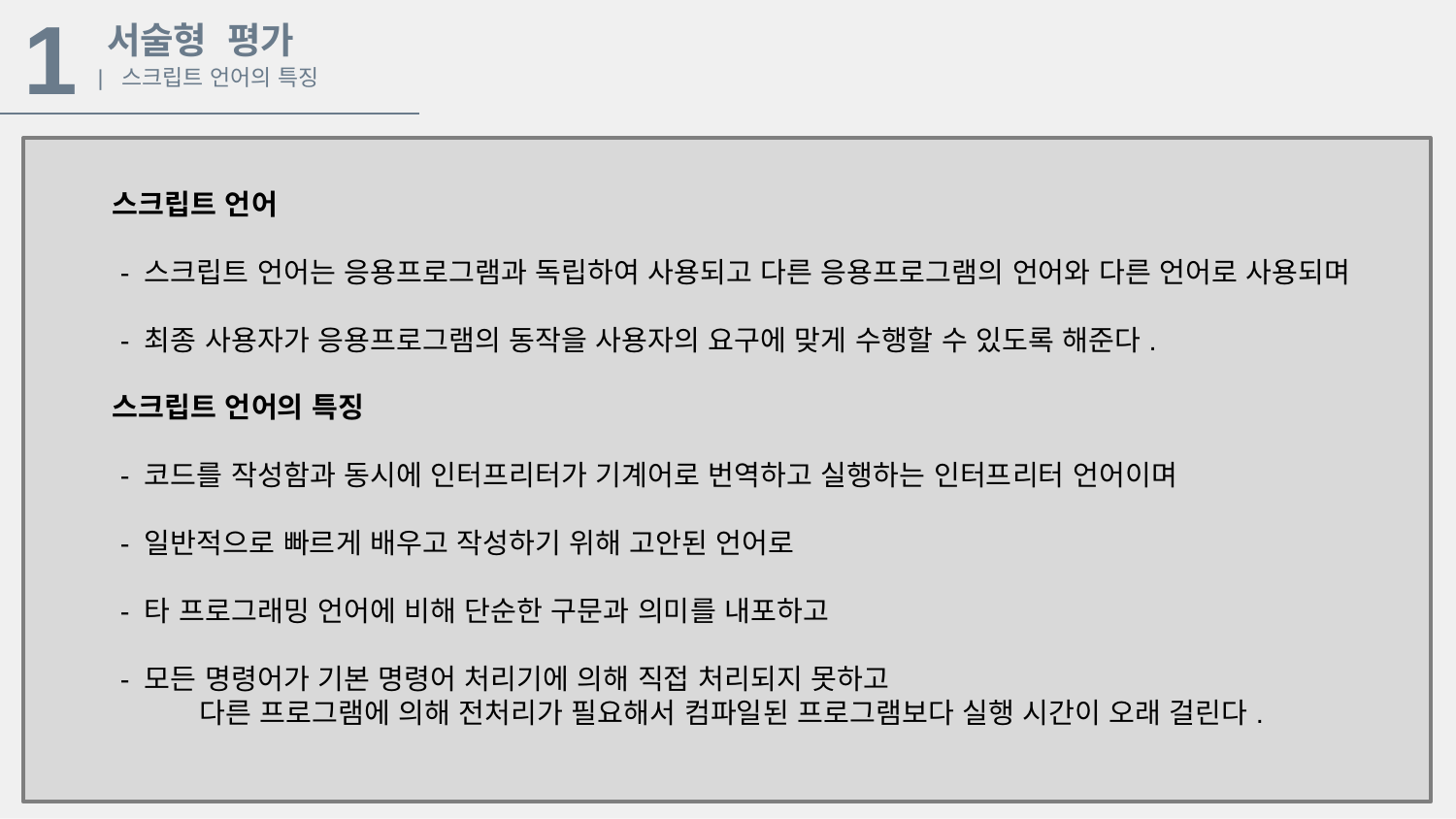

1
서술형  평가
|  스크립트 언어의 특징

스크립트 언어

 - 스크립트 언어는 응용프로그램과 독립하여 사용되고 다른 응용프로그램의 언어와 다른 언어로 사용되며

 - 최종 사용자가 응용프로그램의 동작을 사용자의 요구에 맞게 수행할 수 있도록 해준다.

스크립트 언어의 특징

 - 코드를 작성함과 동시에 인터프리터가 기계어로 번역하고 실행하는 인터프리터 언어이며

 - 일반적으로 빠르게 배우고 작성하기 위해 고안된 언어로

 - 타 프로그래밍 언어에 비해 단순한 구문과 의미를 내포하고

 - 모든 명령어가 기본 명령어 처리기에 의해 직접 처리되지 못하고
          다른 프로그램에 의해 전처리가 필요해서 컴파일된 프로그램보다 실행 시간이 오래 걸린다.